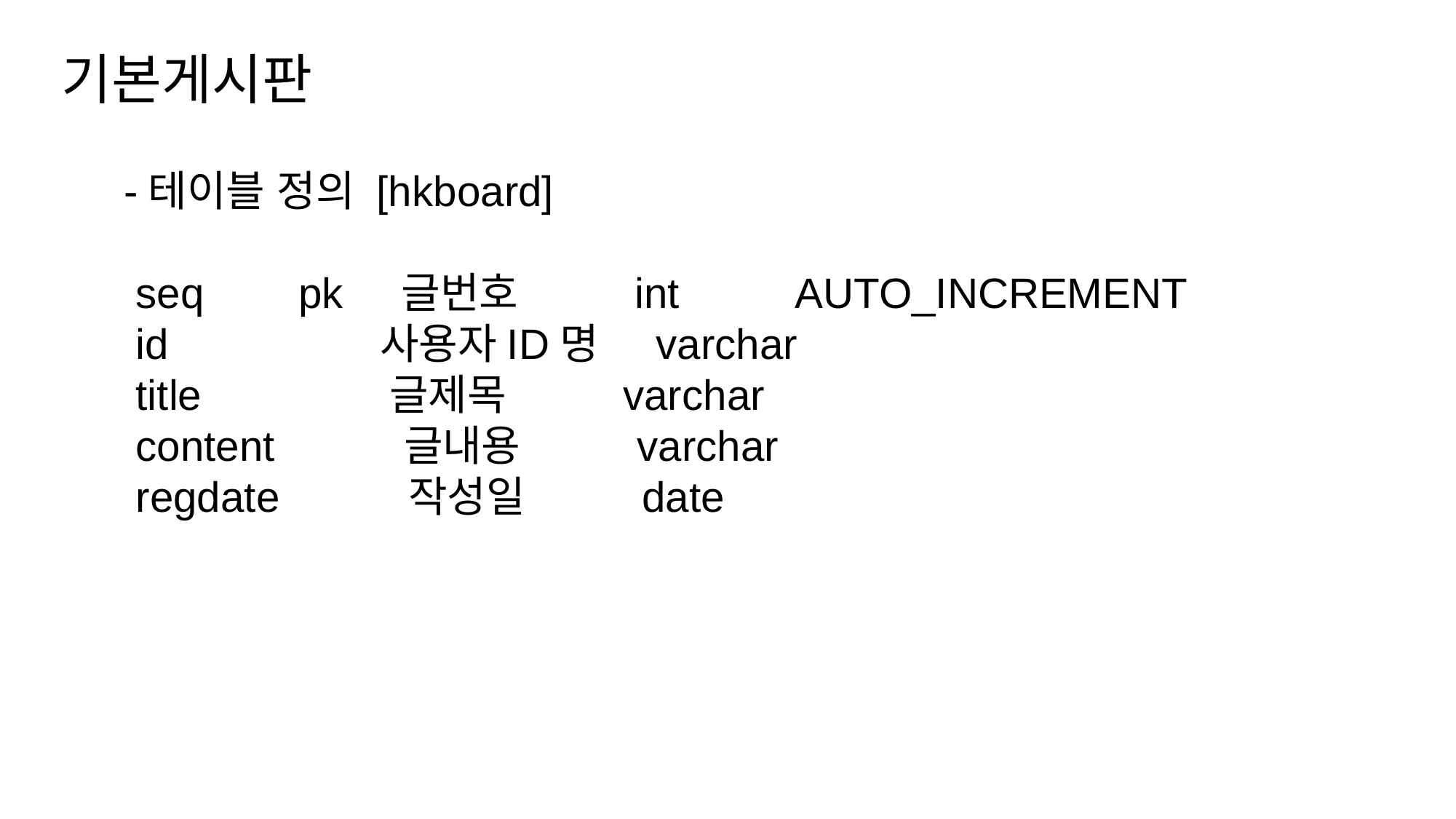

기본게시판
-테이블 정의 [hkboard]

 seq        pk    글번호         int          AUTO_INCREMENT
 id                 사용자ID명    varchar
 title               글제목         varchar
 content          글내용         varchar
 regdate          작성일         date